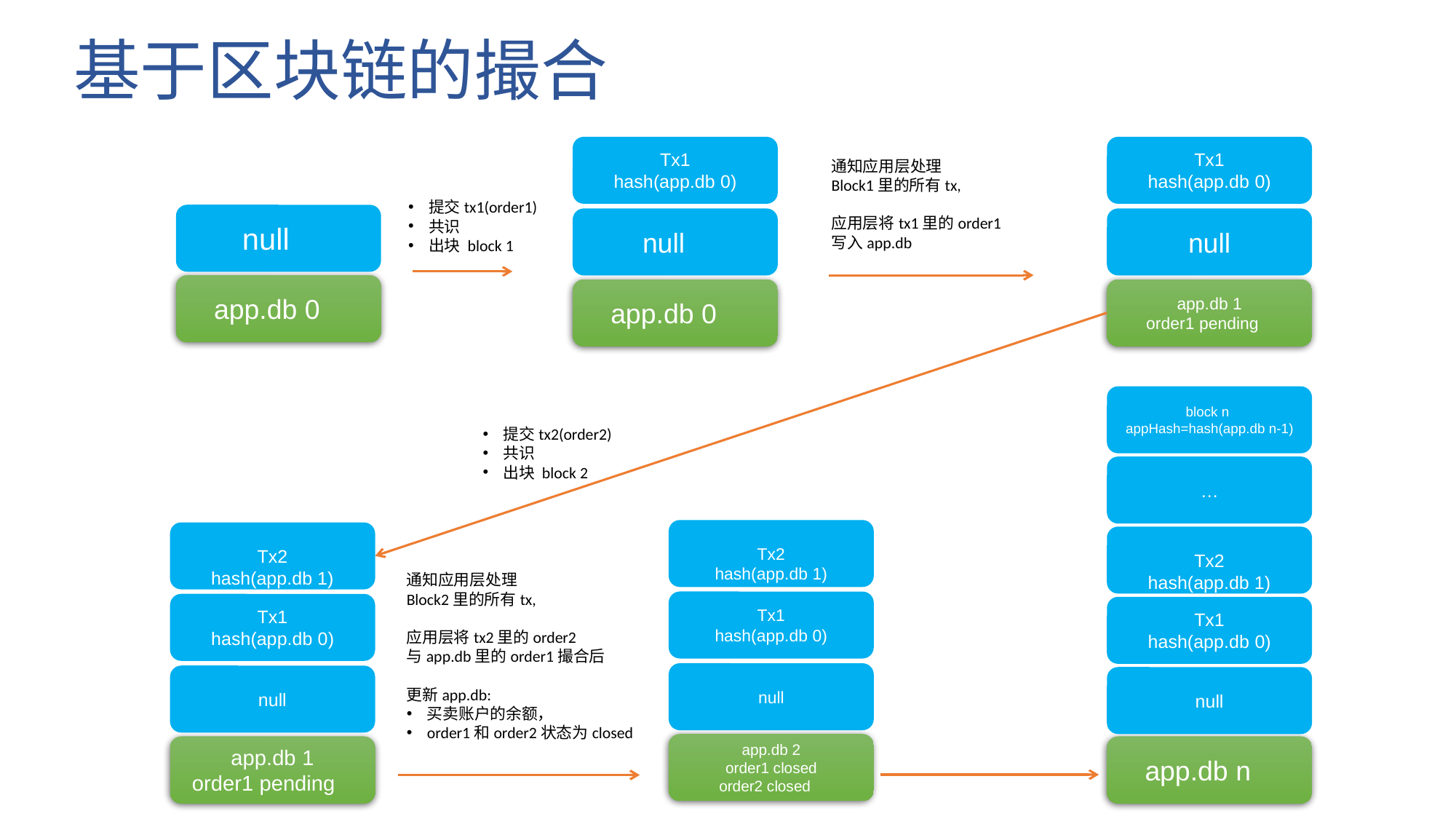

基于区块链的撮合
Tx1
hash(app.db 0)
Tx1
hash(app.db 0)
通知应用层处理
Block1里的所有tx,

应用层将tx1里的order1
写入app.db
提交tx1(order1)
共识
出块 block 1
null
null
null
app.db 0
app.db 0
app.db 1
order1 pending
block n
appHash=hash(app.db n-1)
提交tx2(order2)
共识
出块 block 2
…

Tx2
hash(app.db 1)

Tx2
hash(app.db 1)

Tx2
hash(app.db 1)
通知应用层处理
Block2里的所有tx,

应用层将tx2里的order2
与app.db里的order1撮合后

更新app.db:
买卖账户的余额，
order1和order2状态为closed
Tx1
hash(app.db 0)
Tx1
hash(app.db 0)
Tx1
hash(app.db 0)
null
null
null
app.db 2
order1 closed
order2 closed
app.db 1
order1 pending
app.db n